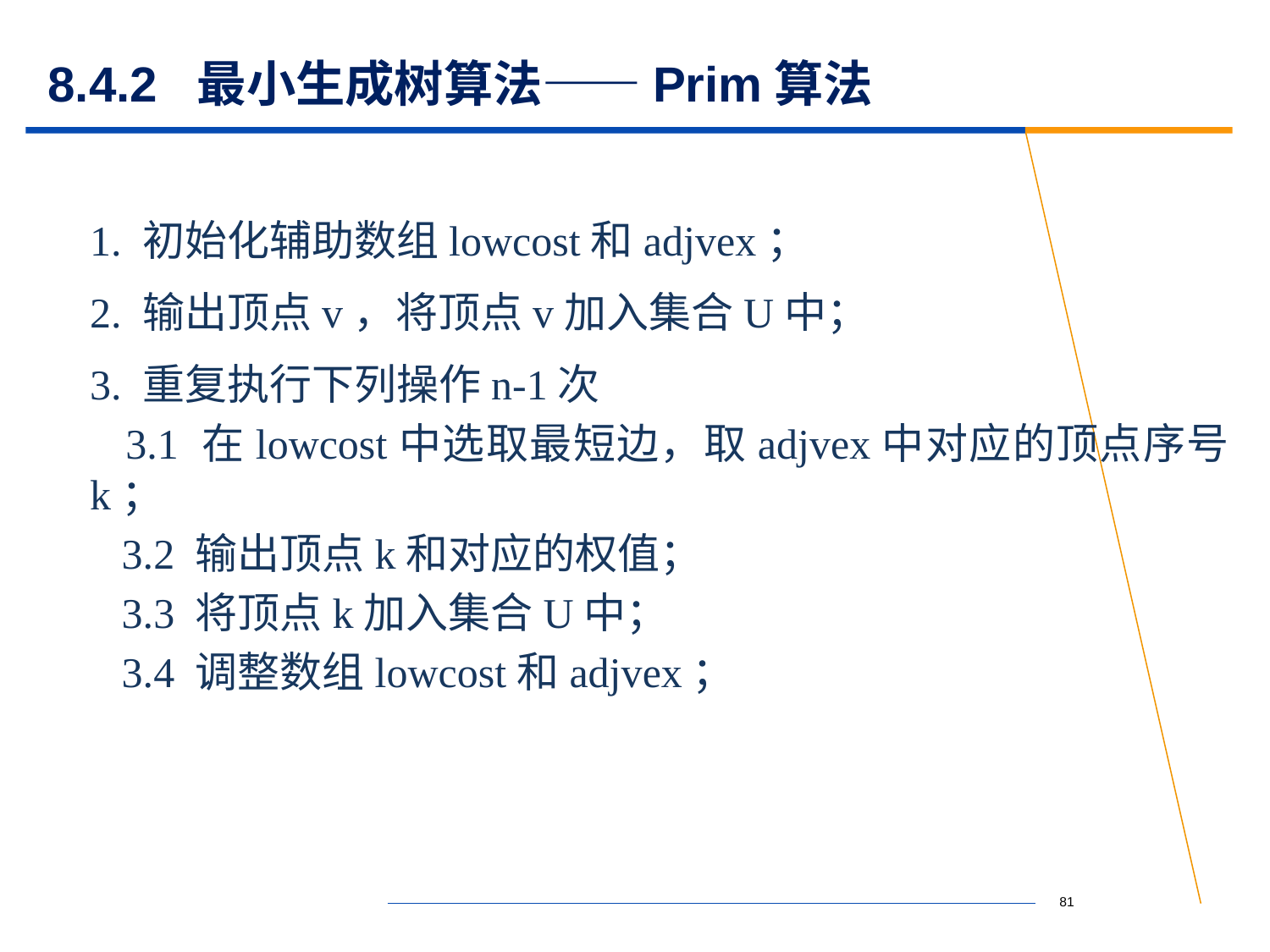

# 8.4.2  最小生成树算法——Prim算法
1. 初始化辅助数组lowcost和adjvex；
2. 输出顶点v，将顶点v加入集合U中；
3. 重复执行下列操作n-1次
   3.1 在lowcost中选取最短边，取adjvex中对应的顶点序号k；
   3.2 输出顶点k和对应的权值；
   3.3 将顶点k加入集合U中；
   3.4 调整数组lowcost和adjvex；